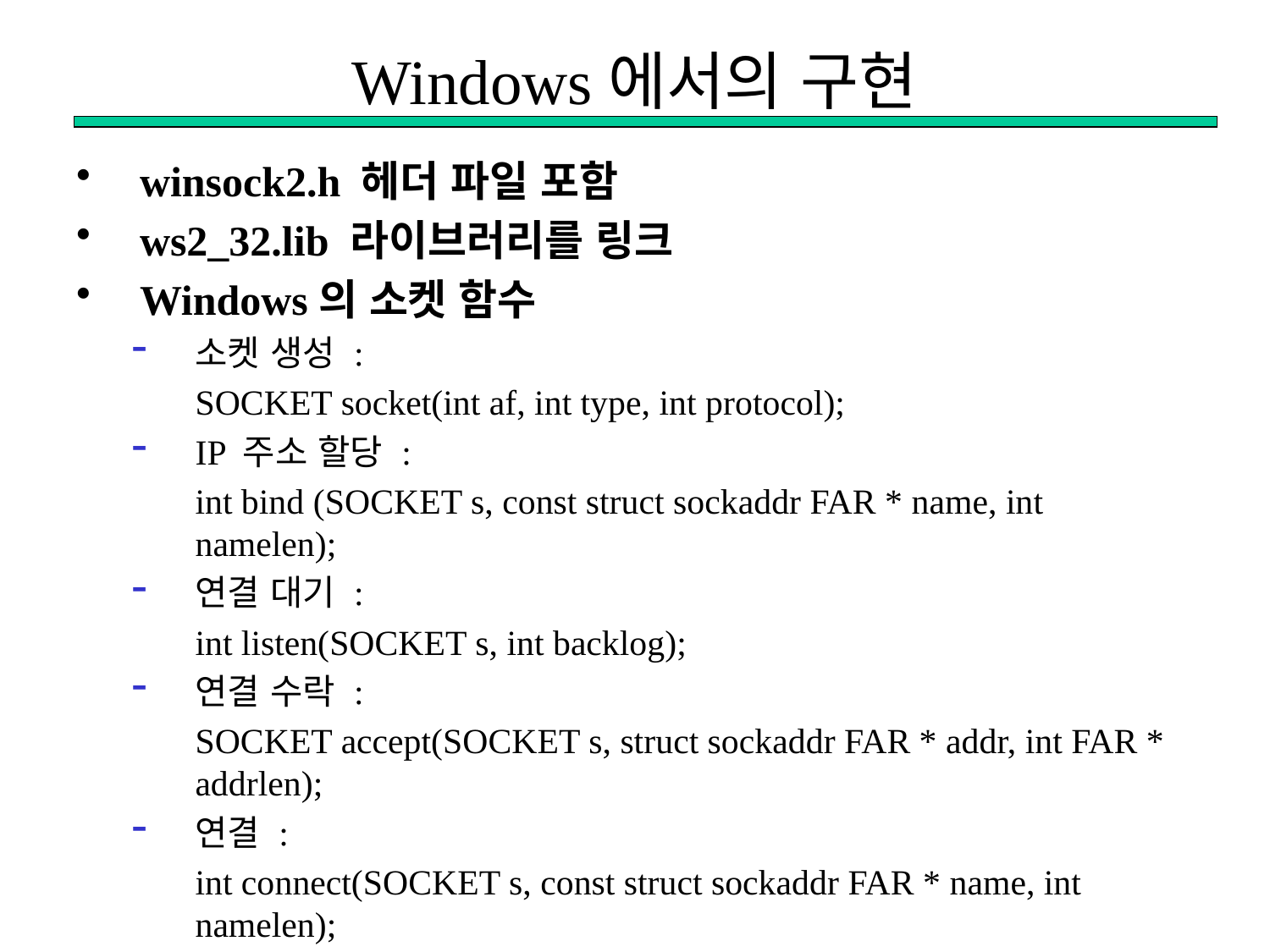

# Windows에서의 구현
winsock2.h 헤더 파일 포함
ws2_32.lib 라이브러리를 링크
Windows의 소켓 함수
소켓 생성 :
	SOCKET socket(int af, int type, int protocol);
IP 주소 할당 :
	int bind (SOCKET s, const struct sockaddr FAR * name, int namelen);
연결 대기 :
	int listen(SOCKET s, int backlog);
연결 수락 :
	SOCKET accept(SOCKET s, struct sockaddr FAR * addr, int FAR * addrlen);
연결 :
	int connect(SOCKET s, const struct sockaddr FAR * name, int namelen);